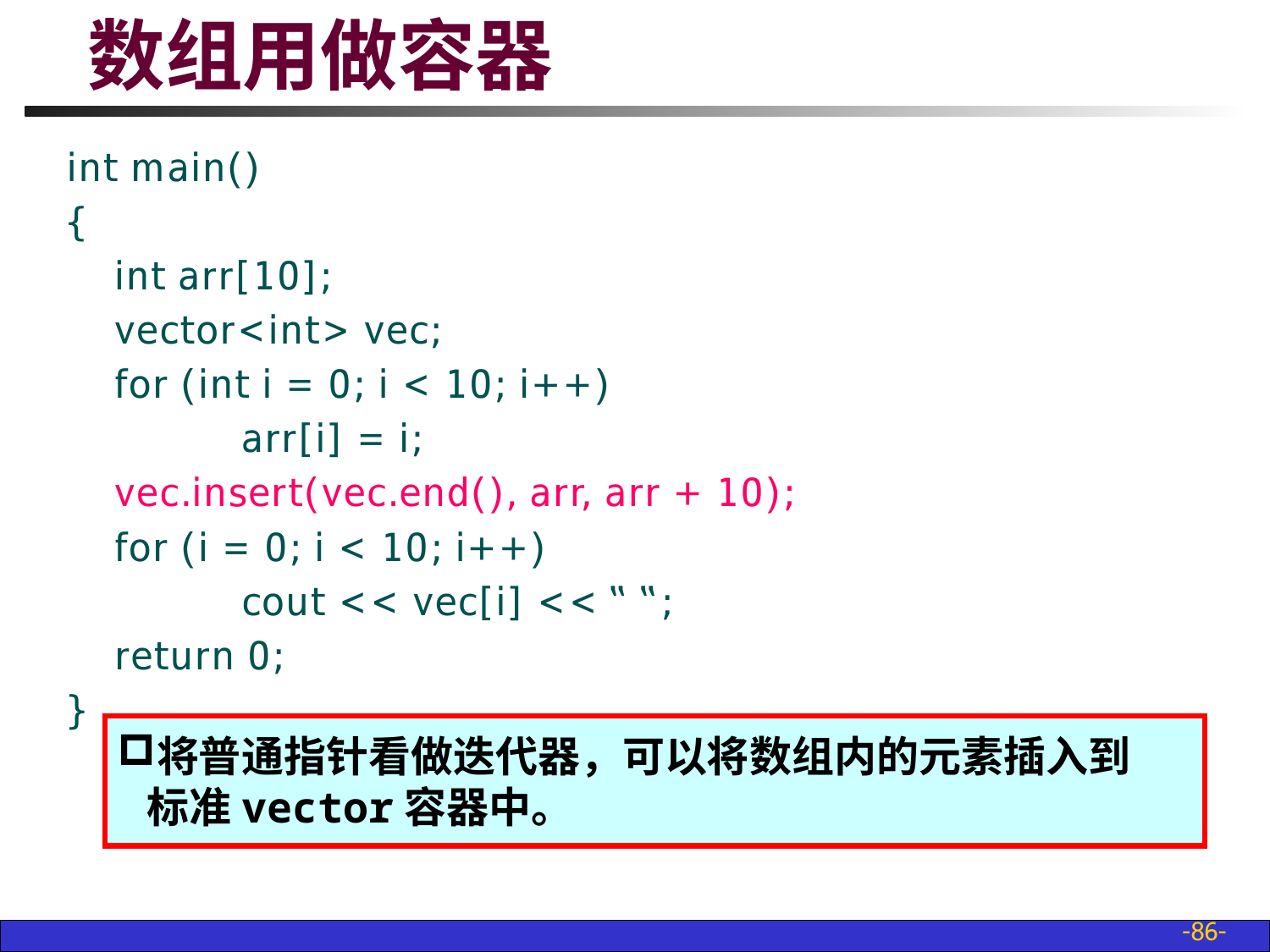

# 数组用做容器
int main()
{
	int arr[10];
	vector<int> vec;
	for (int i = 0; i < 10; i++)
		arr[i] = i;
	vec.insert(vec.end(), arr, arr + 10);
	for (i = 0; i < 10; i++)
		cout << vec[i] << “ “;
	return 0;
}
将普通指针看做迭代器，可以将数组内的元素插入到
  标准vector容器中。
-86-